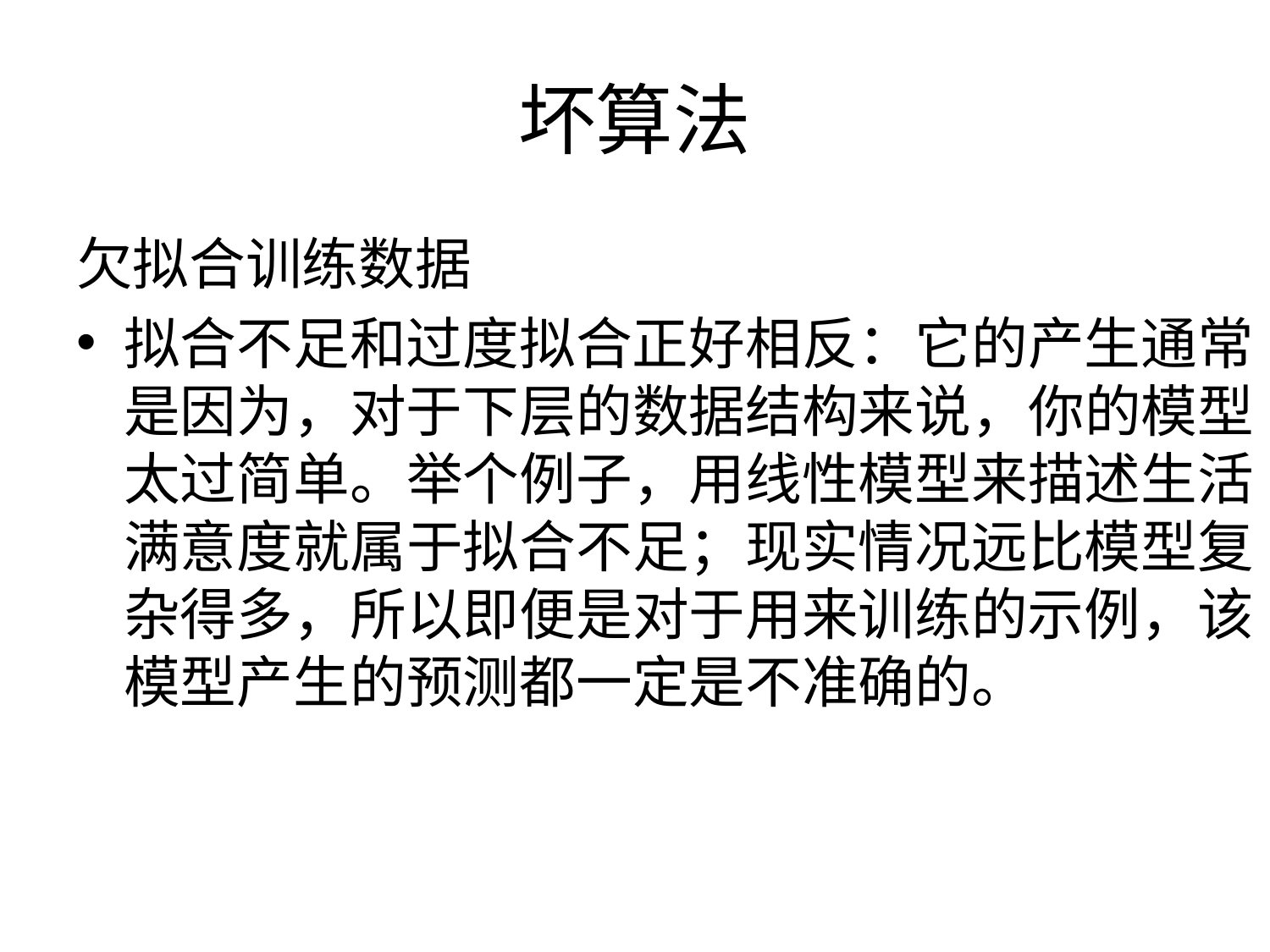

# 坏算法
欠拟合训练数据
拟合不足和过度拟合正好相反：它的产生通常是因为，对于下层的数据结构来说，你的模型太过简单。举个例子，用线性模型来描述生活满意度就属于拟合不足；现实情况远比模型复杂得多，所以即便是对于用来训练的示例，该模型产生的预测都一定是不准确的。